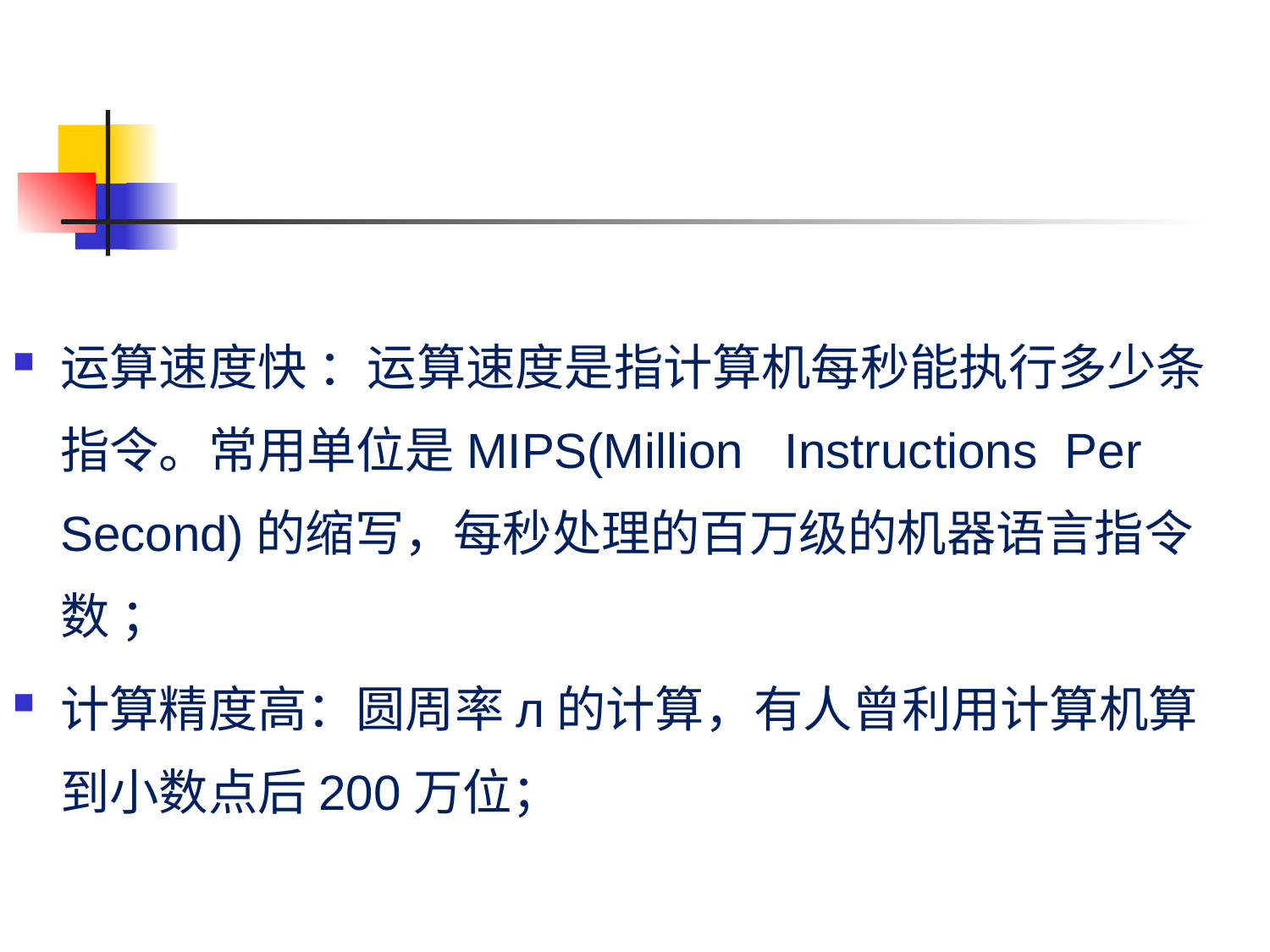

运算速度快 ：运算速度是指计算机每秒能执行多少条指令。常用单位是MIPS(Million   Instructions  Per Second)的缩写，每秒处理的百万级的机器语言指令数 ；
计算精度高：圆周率л的计算，有人曾利用计算机算到小数点后200万位；
2020/4/13
32
计算机文化基础 - 第一章 计算机的基础知识